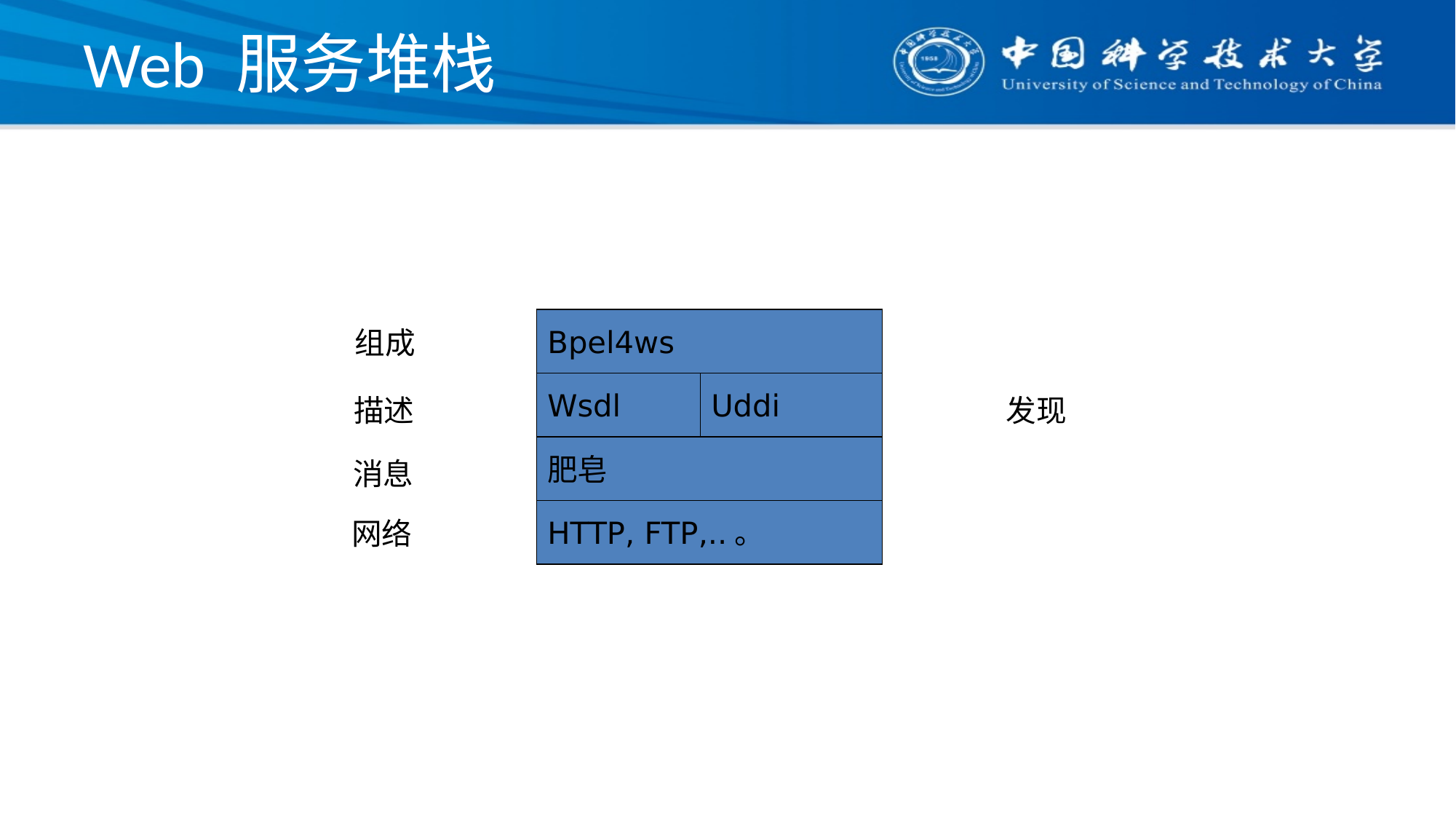

# Web 服务堆栈
Bpel4ws
组成
Wsdl
Uddi
描述
发现
肥皂
消息
HTTP, FTP,..。
网络